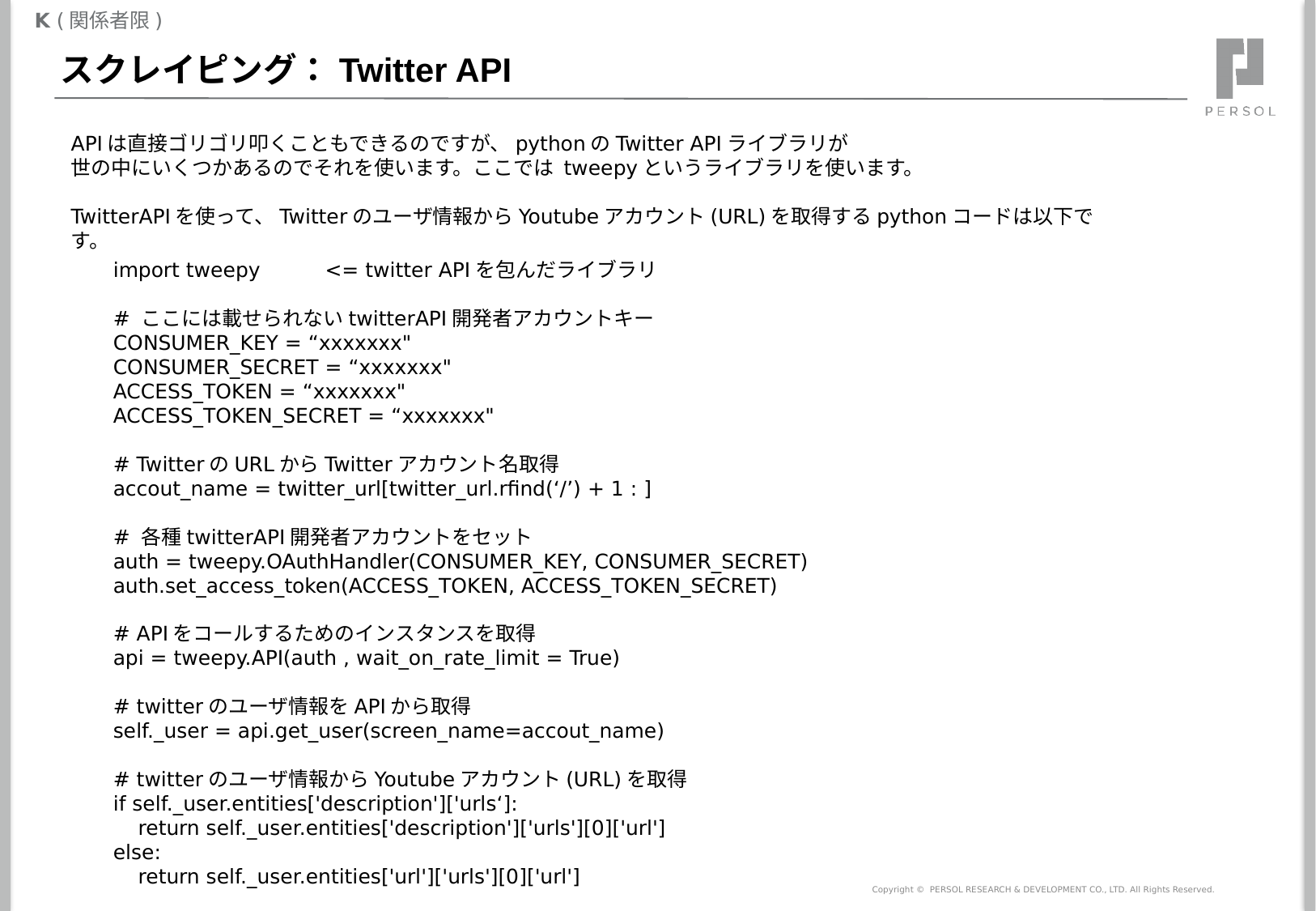

# スクレイピング：Twitter API

APIは直接ゴリゴリ叩くこともできるのですが、pythonのTwitter APIライブラリが
世の中にいくつかあるのでそれを使います。ここでは tweepyというライブラリを使います。

TwitterAPIを使って、Twitterのユーザ情報からYoutubeアカウント(URL)を取得するpythonコードは以下です。
import tweepy          <= twitter APIを包んだライブラリ

# ここには載せられないtwitterAPI開発者アカウントキー
CONSUMER_KEY = “xxxxxxx"
CONSUMER_SECRET = “xxxxxxx"
ACCESS_TOKEN = “xxxxxxx"
ACCESS_TOKEN_SECRET = “xxxxxxx"

# TwitterのURLからTwitterアカウント名取得
accout_name = twitter_url[twitter_url.rfind(‘/’) + 1 : ]

# 各種twitterAPI開発者アカウントをセット
auth = tweepy.OAuthHandler(CONSUMER_KEY, CONSUMER_SECRET)
auth.set_access_token(ACCESS_TOKEN, ACCESS_TOKEN_SECRET)

# APIをコールするためのインスタンスを取得
api = tweepy.API(auth , wait_on_rate_limit = True)

# twitterのユーザ情報をAPIから取得
self._user = api.get_user(screen_name=accout_name)

# twitterのユーザ情報からYoutubeアカウント(URL)を取得
if self._user.entities['description']['urls‘]:
　return self._user.entities['description']['urls'][0]['url']
else:
　return self._user.entities['url']['urls'][0]['url']